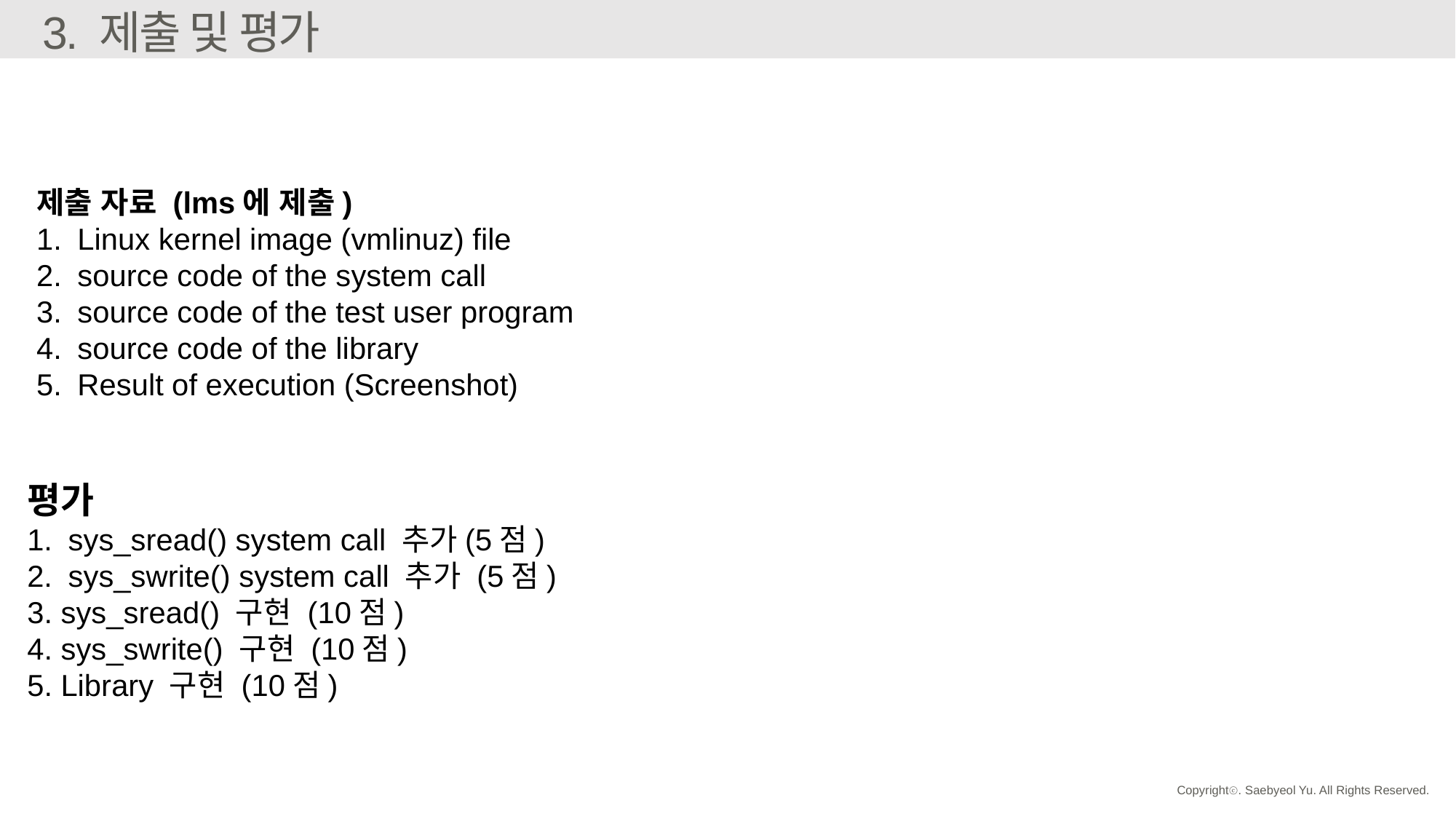

3. 제출 및 평가
제출 자료 (lms에 제출)
Linux kernel image (vmlinuz) file
source code of the system call
source code of the test user program
source code of the library
Result of execution (Screenshot)

평가
sys_sread() system call 추가(5점)
sys_swrite() system call 추가 (5점)
3. sys_sread() 구현 (10점)
4. sys_swrite() 구현 (10점)
5. Library 구현 (10점)